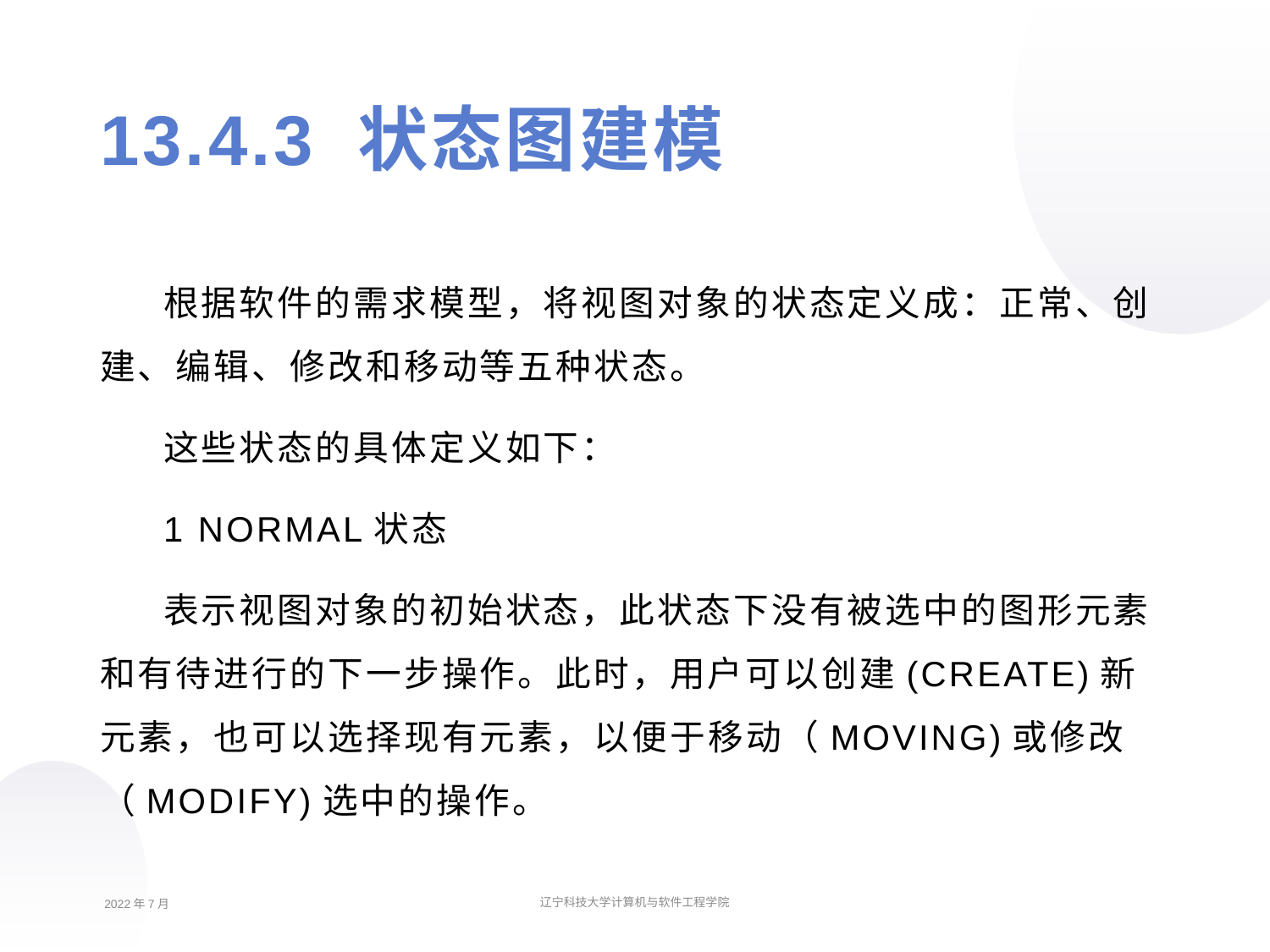

13.4.3 状态图建模
根据软件的需求模型，将视图对象的状态定义成：正常、创建、编辑、修改和移动等五种状态。
这些状态的具体定义如下：
1 NORMAL状态
表示视图对象的初始状态，此状态下没有被选中的图形元素和有待进行的下一步操作。此时，用户可以创建(CREATE)新元素，也可以选择现有元素，以便于移动（MOVING)或修改（MODIFY)选中的操作。

2022年7月
辽宁科技大学计算机与软件工程学院
92